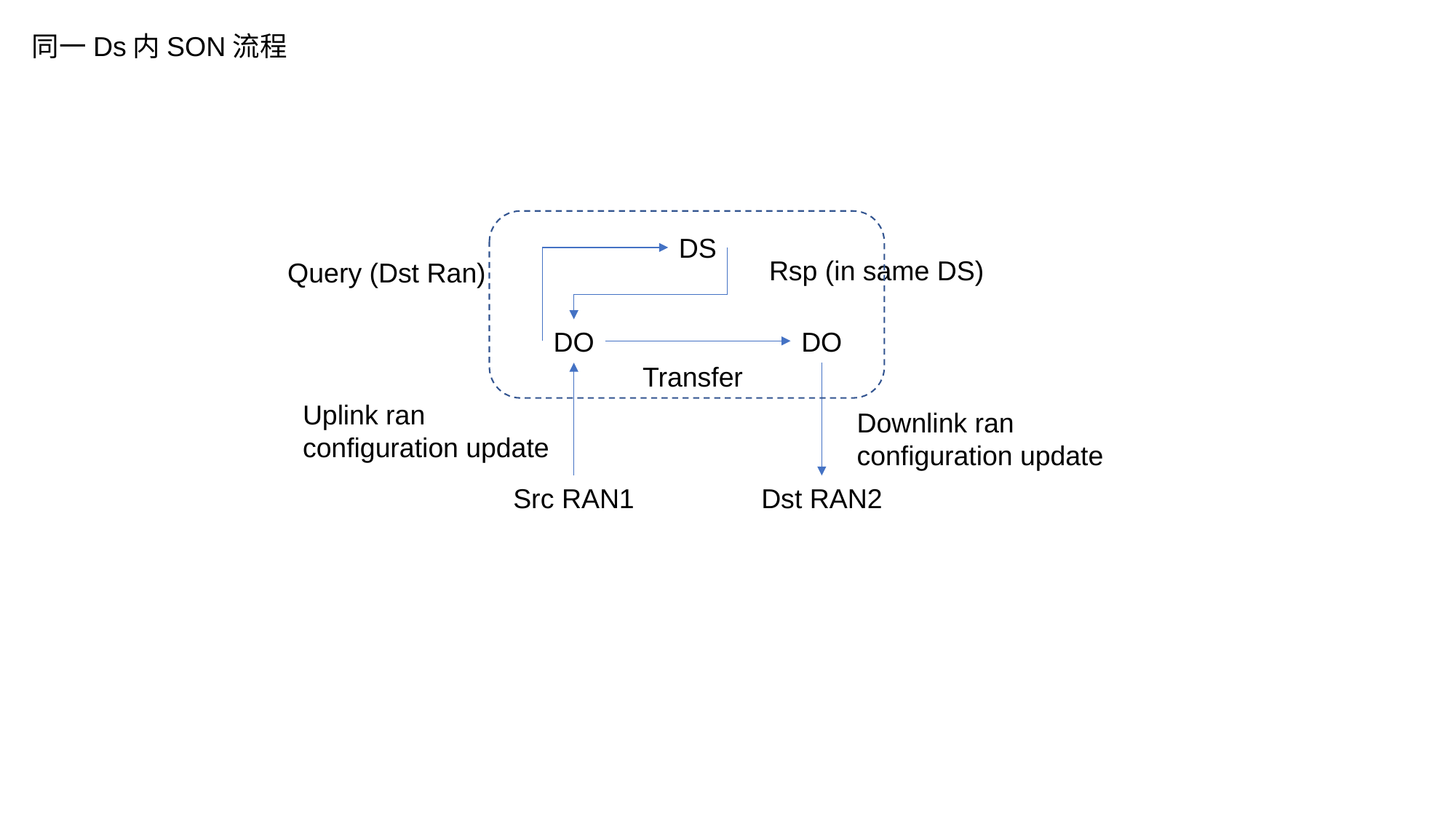

同一Ds内SON流程

DS
Rsp (in same DS)
Query (Dst Ran)
DO
DO
Transfer
Uplink ran configuration update
Downlink ran configuration update
Src RAN1
Dst RAN2